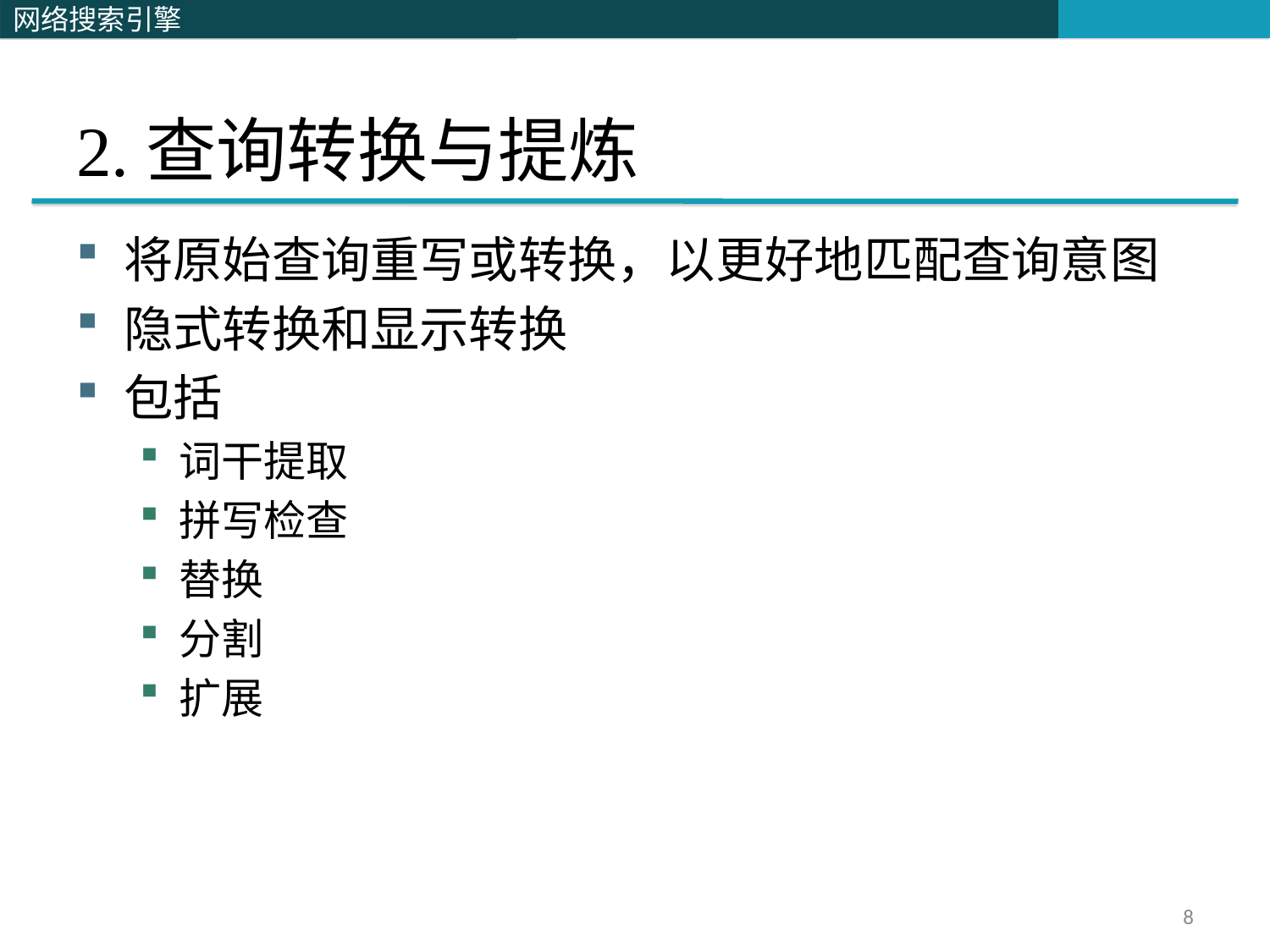

# 2.查询转换与提炼
将原始查询重写或转换，以更好地匹配查询意图
隐式转换和显示转换
包括
词干提取
拼写检查
替换
分割
扩展
8